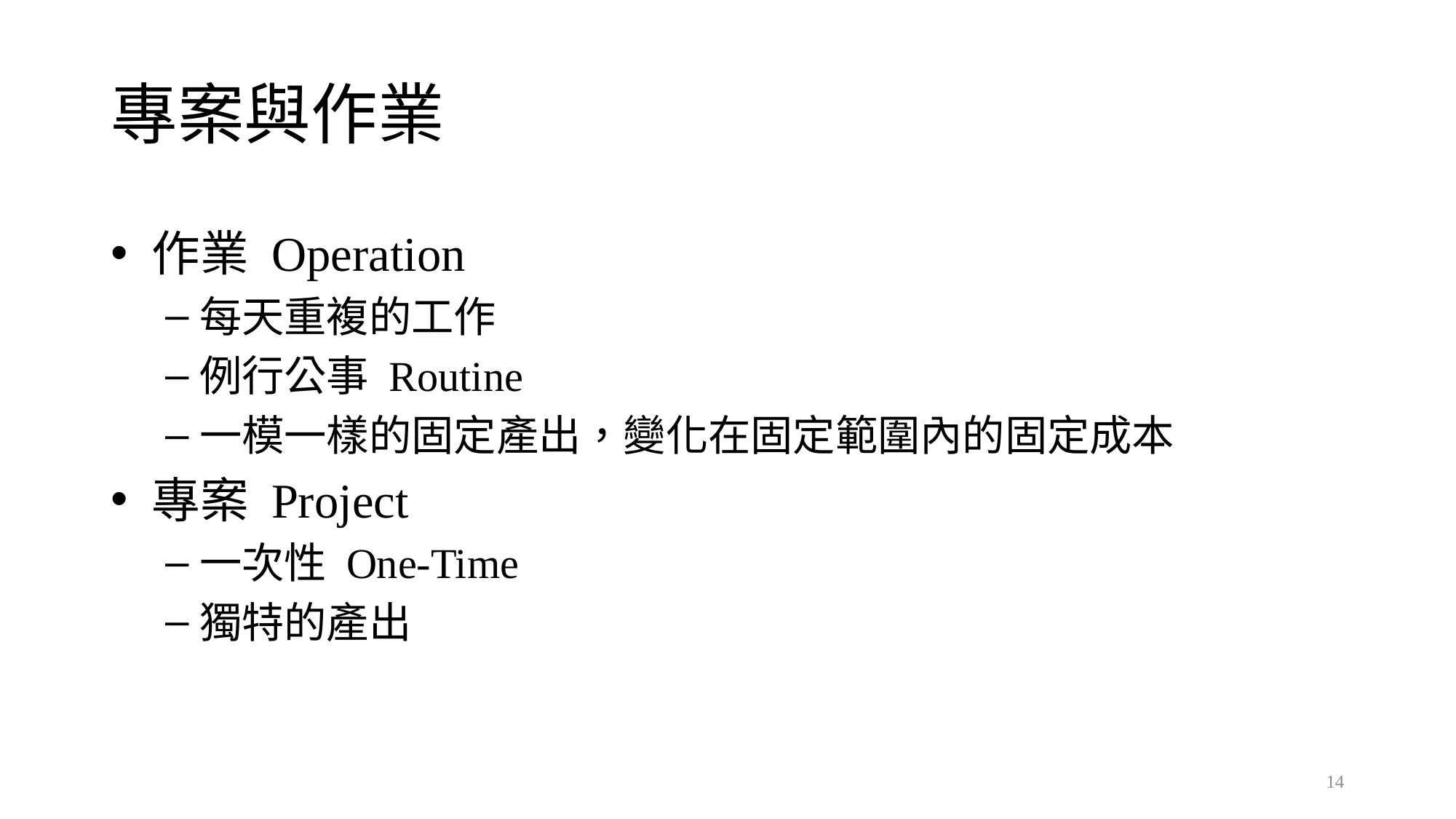

# 專案與作業
作業 Operation
每天重複的工作
例行公事 Routine
一模一樣的固定產出，變化在固定範圍內的固定成本
專案 Project
一次性 One-Time
獨特的產出
14